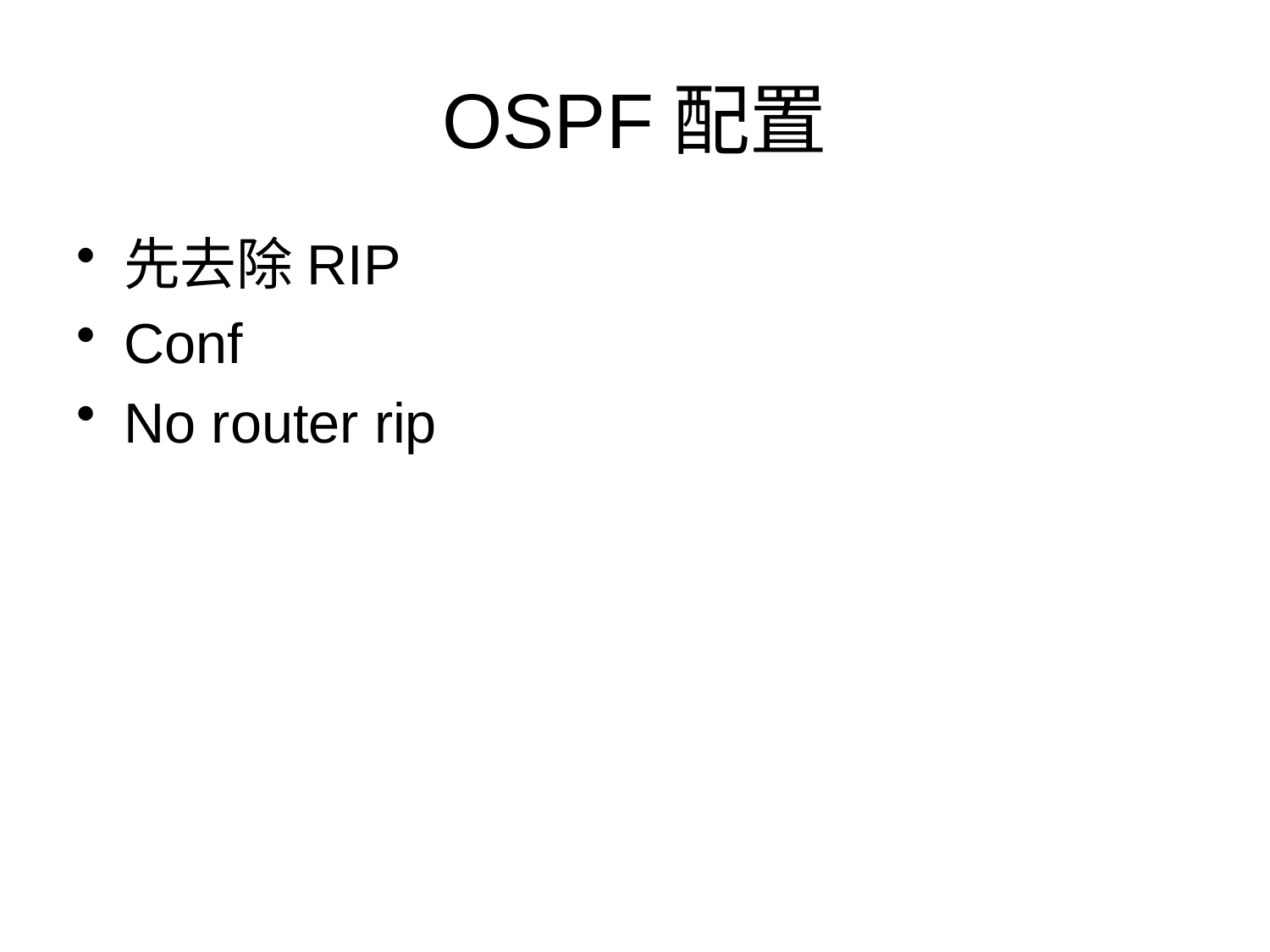

# OSPF配置
先去除RIP
Conf
No router rip